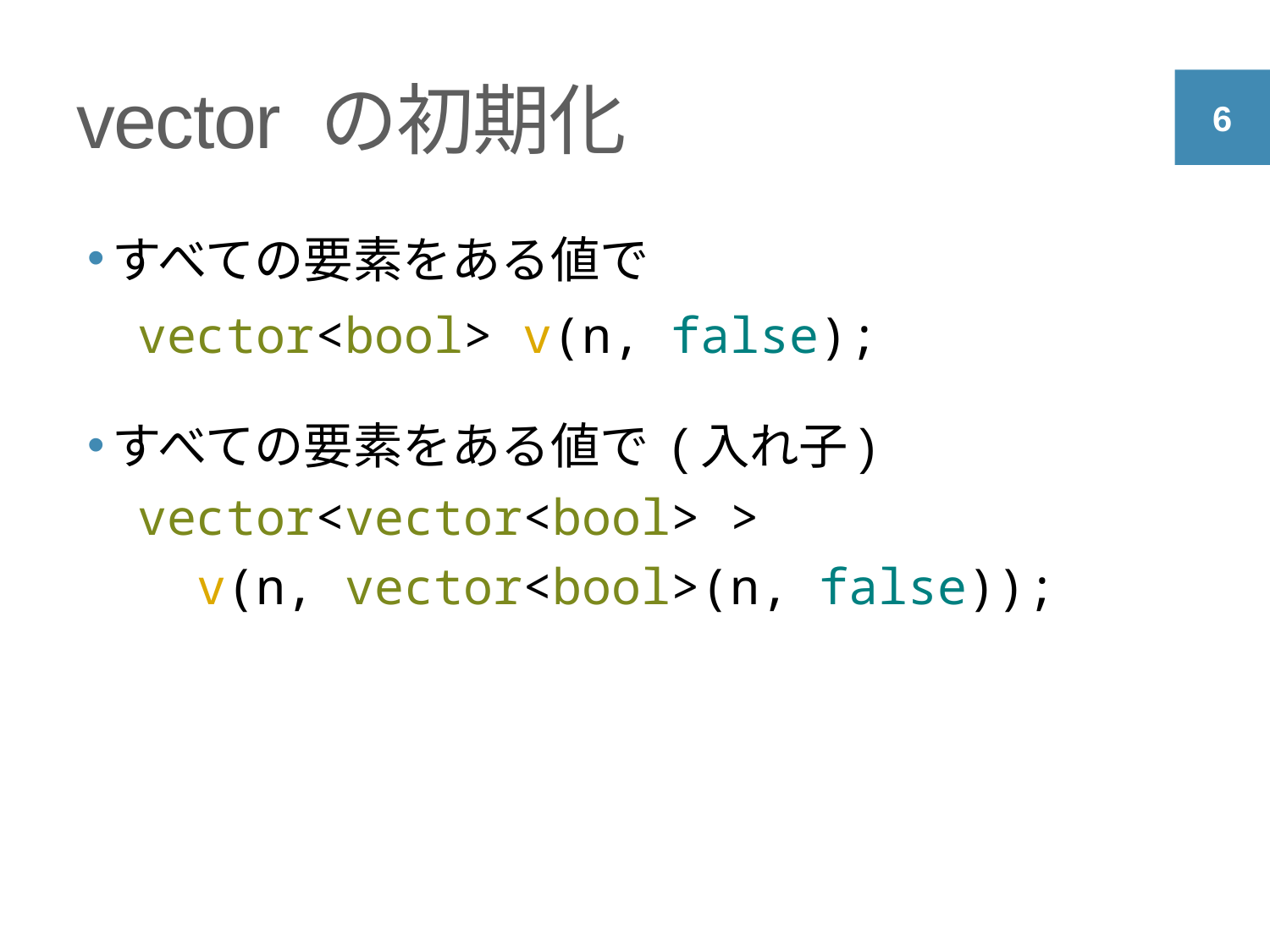

# vector の初期化
すべての要素をある値で

vector<bool> v(n, false);
すべての要素をある値で (入れ子)
vector<vector<bool> >
  v(n, vector<bool>(n, false));